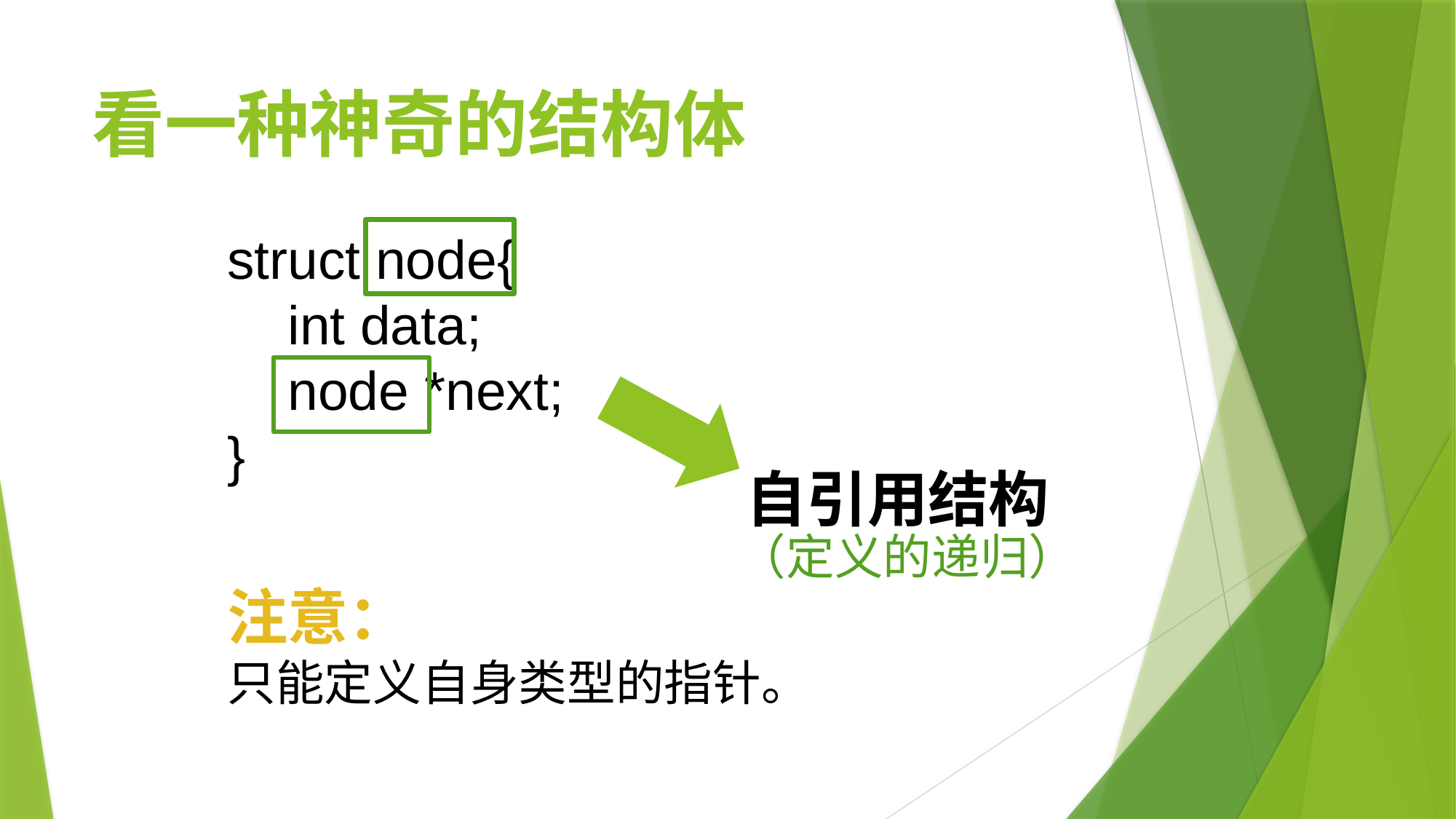

# 看一种神奇的结构体
struct node{
    int data;
    node *next;
}

自引用结构
（定义的递归）
注意：
只能定义自身类型的指针。